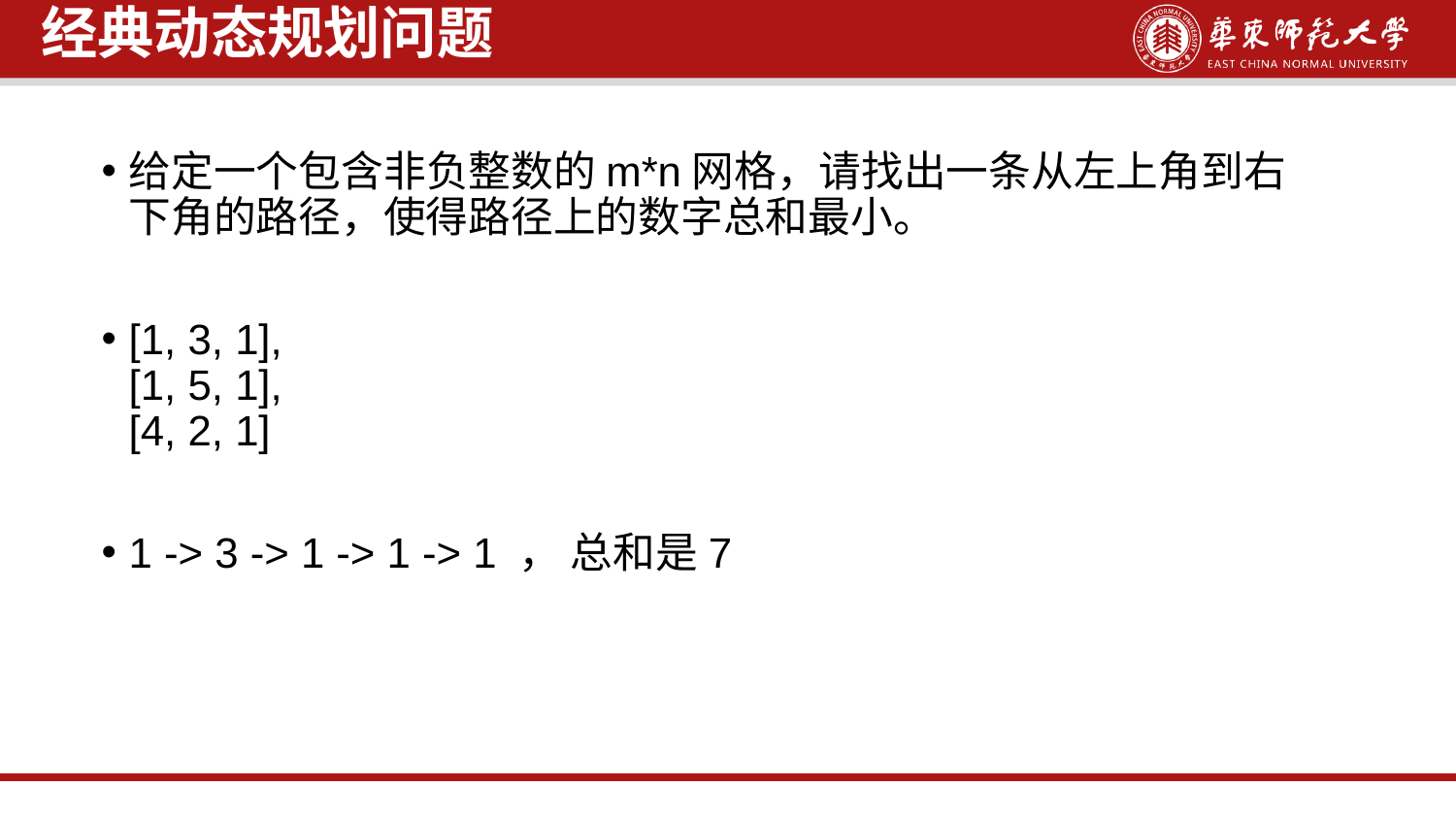

经典动态规划问题
给定一个包含非负整数的m*n网格，请找出一条从左上角到右下角的路径，使得路径上的数字总和最小。

[1, 3, 1],
[1, 5, 1],
[4, 2, 1]

1 -> 3 -> 1 -> 1 -> 1 ， 总和是7